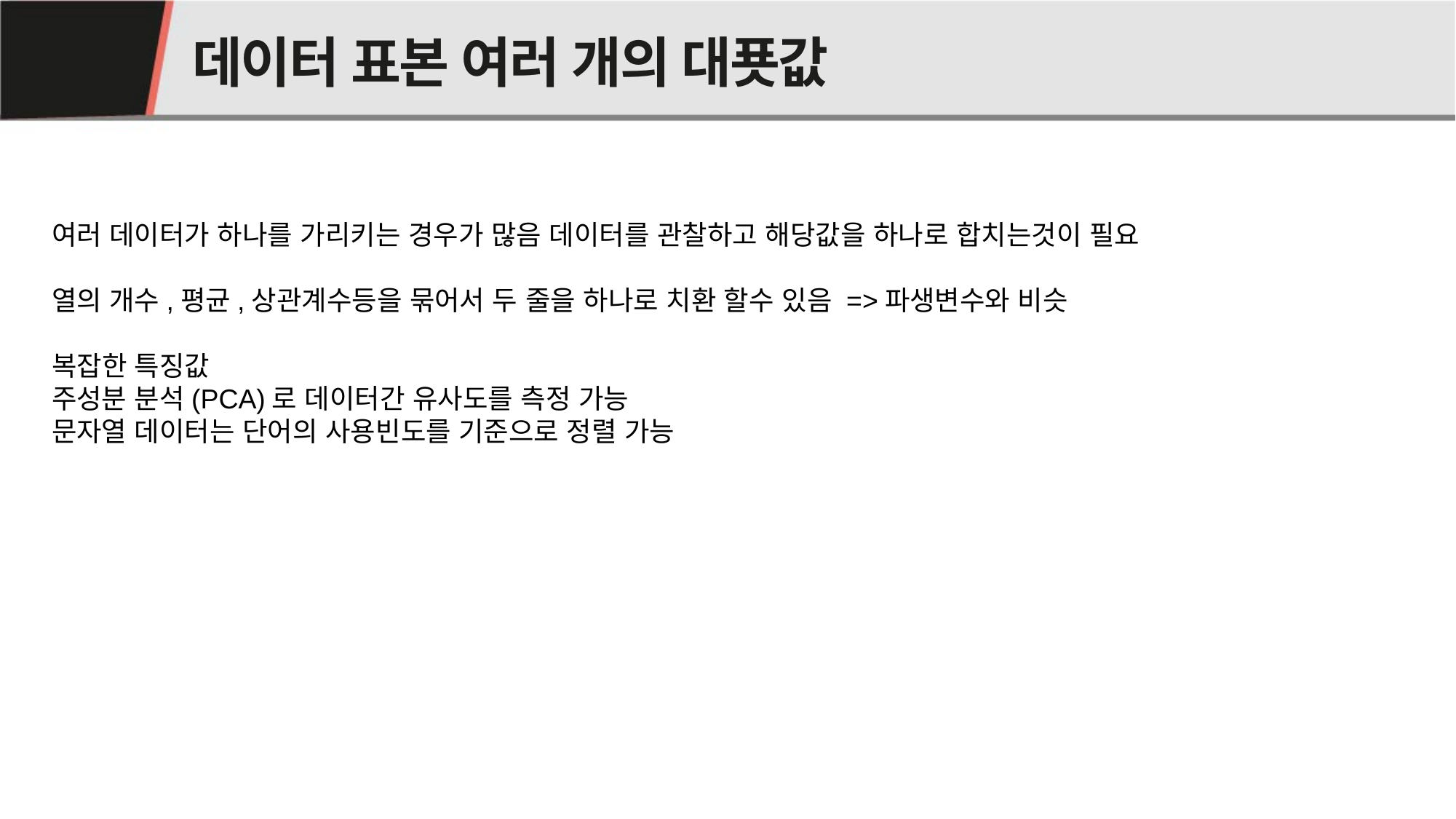

# 데이터 표본 여러 개의 대푯값
02
여러 데이터가 하나를 가리키는 경우가 많음 데이터를 관찰하고 해당값을 하나로 합치는것이 필요

열의 개수,평균,상관계수등을 묶어서 두 줄을 하나로 치환 할수 있음 =>파생변수와 비슷

복잡한 특징값
주성분 분석(PCA)로 데이터간 유사도를 측정 가능
문자열 데이터는 단어의 사용빈도를 기준으로 정렬 가능